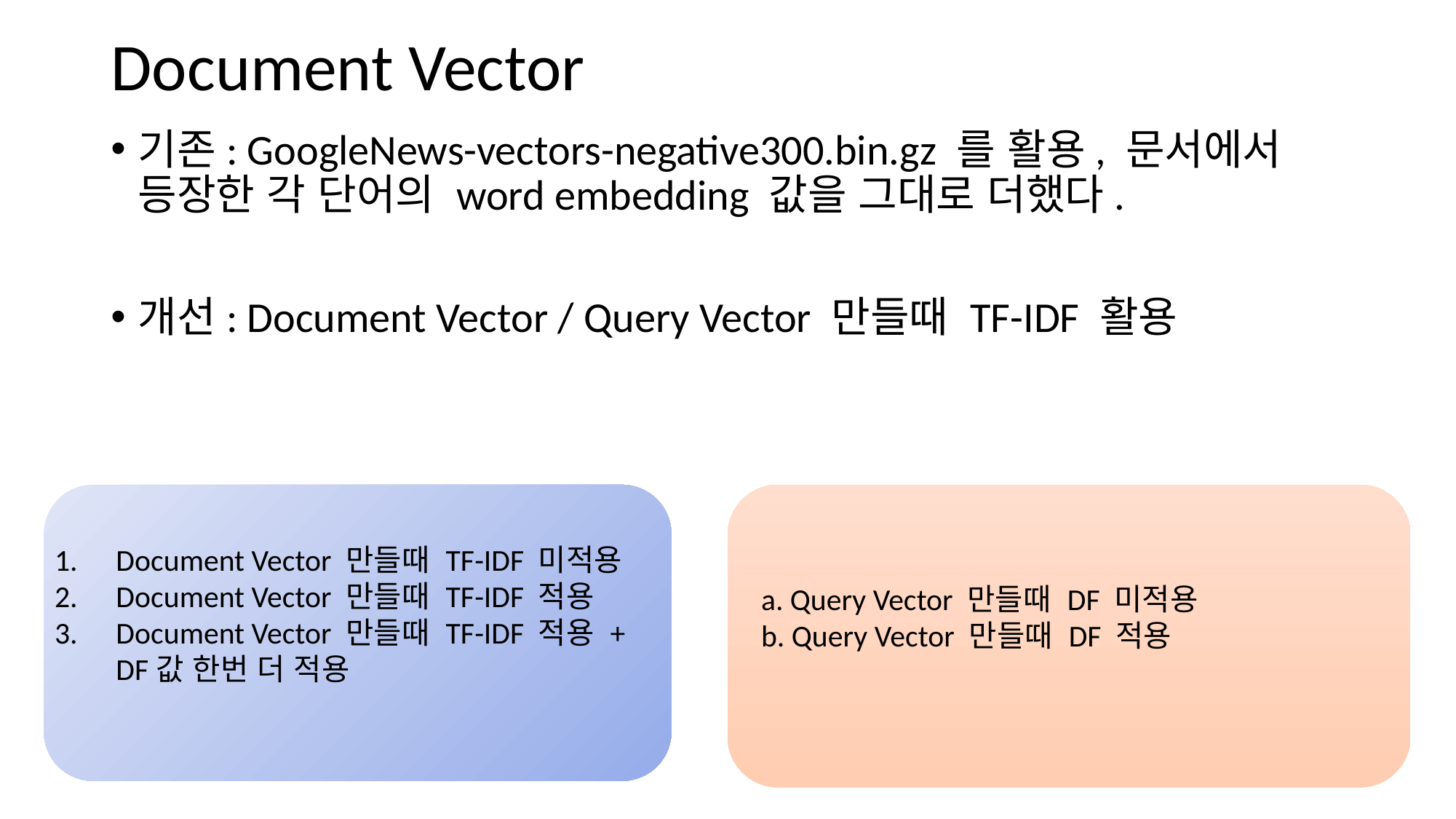

# Document Vector
기존: GoogleNews-vectors-negative300.bin.gz 를 활용, 문서에서 등장한 각 단어의 word embedding 값을 그대로 더했다.

개선: Document Vector / Query Vector 만들때 TF-IDF 활용

Document Vector 만들때 TF-IDF 미적용
Document Vector 만들때 TF-IDF 적용
Document Vector 만들때 TF-IDF 적용 + DF값 한번 더 적용

a. Query Vector 만들때 DF 미적용
b. Query Vector 만들때 DF 적용